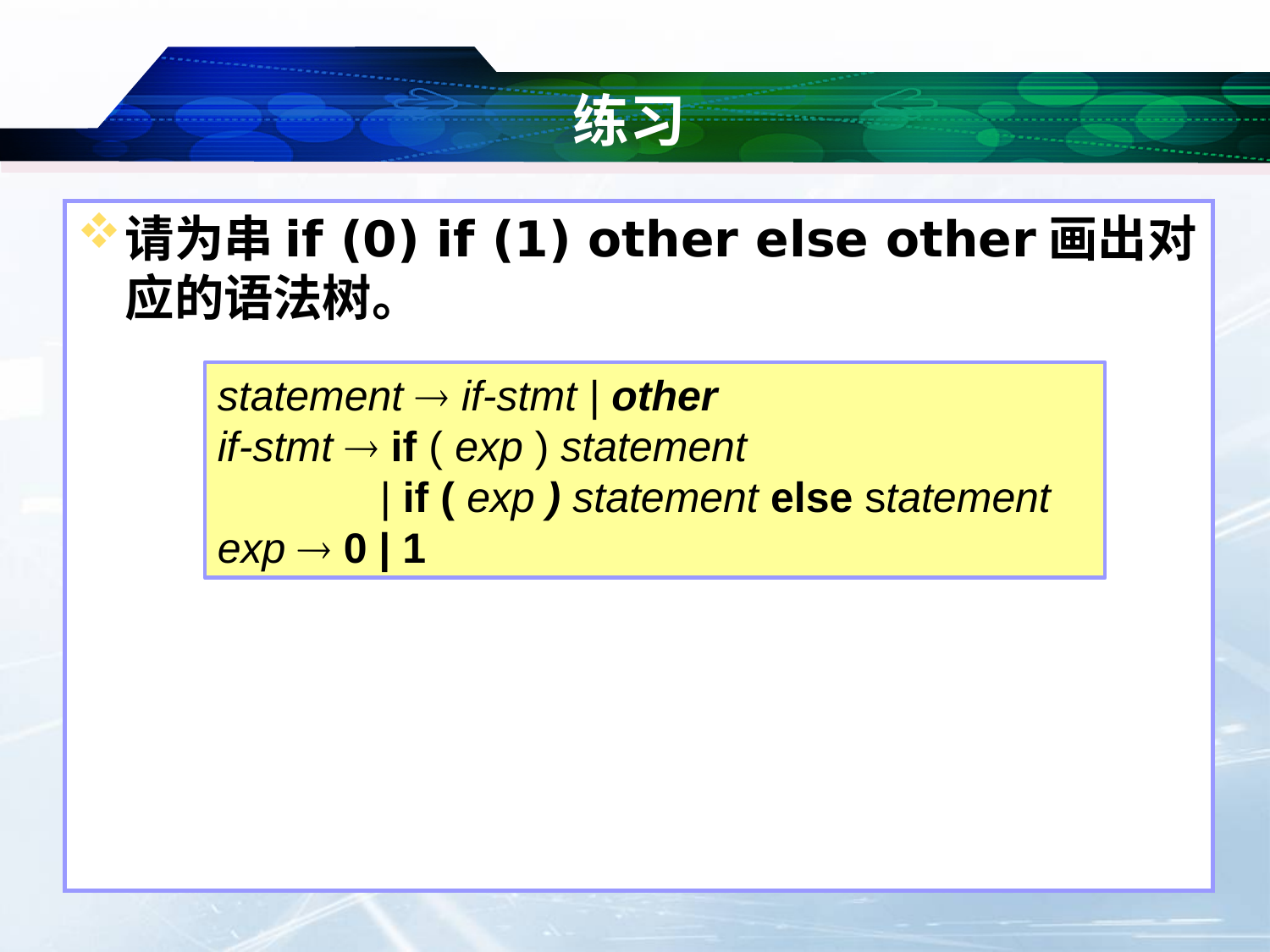

# 练习
请为串if (0) if (1) other else other画出对应的语法树。

statement → if-stmt | other
if-stmt → if ( exp ) statement
	   | if ( exp ) statement else statement
exp → 0 | 1